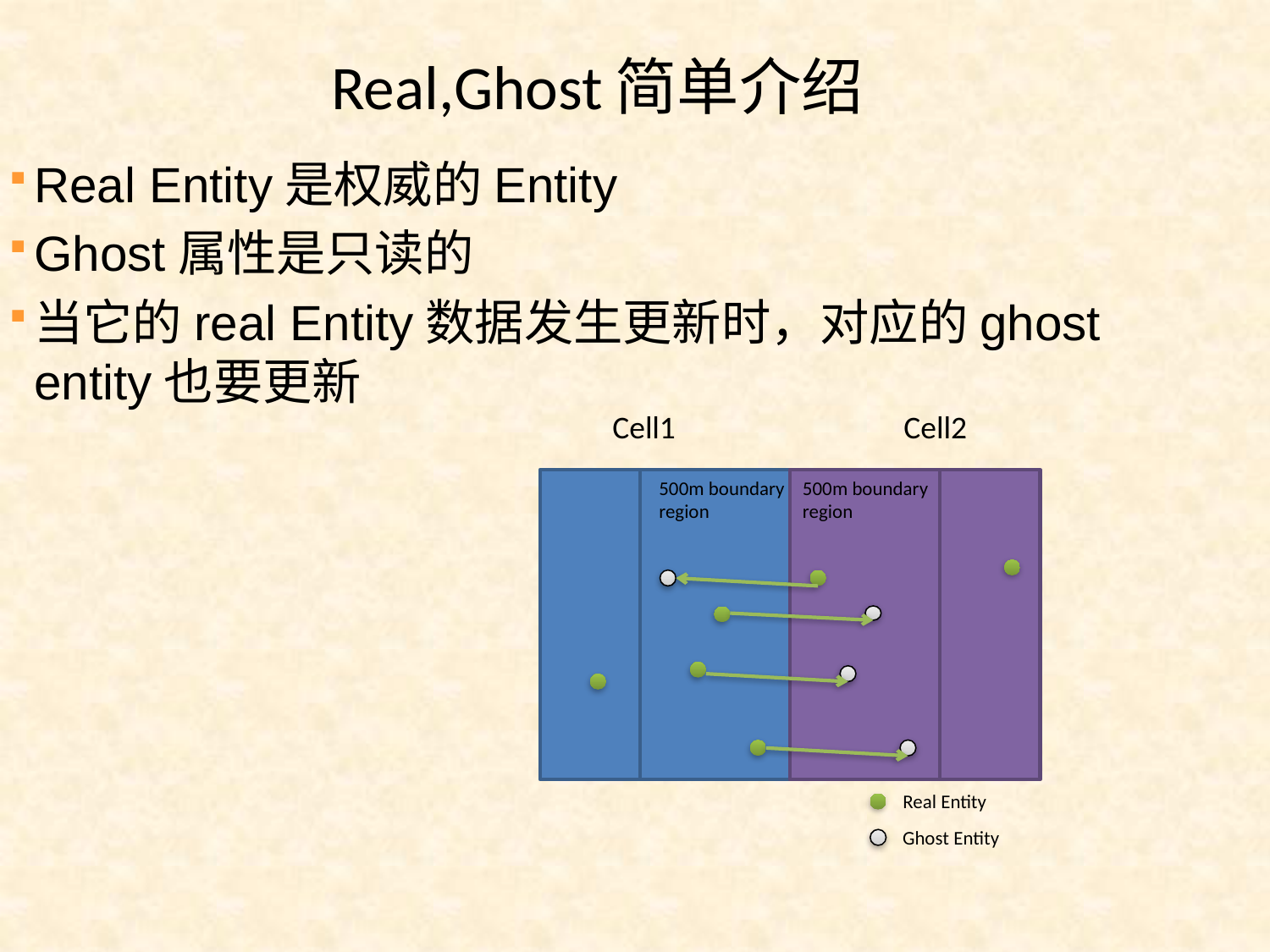

# Real,Ghost简单介绍
Real Entity是权威的Entity
Ghost属性是只读的
当它的real Entity数据发生更新时，对应的ghost entity也要更新

Cell1
Cell2

500m boundary region
500m boundary region

 Real Entity

Ghost Entity